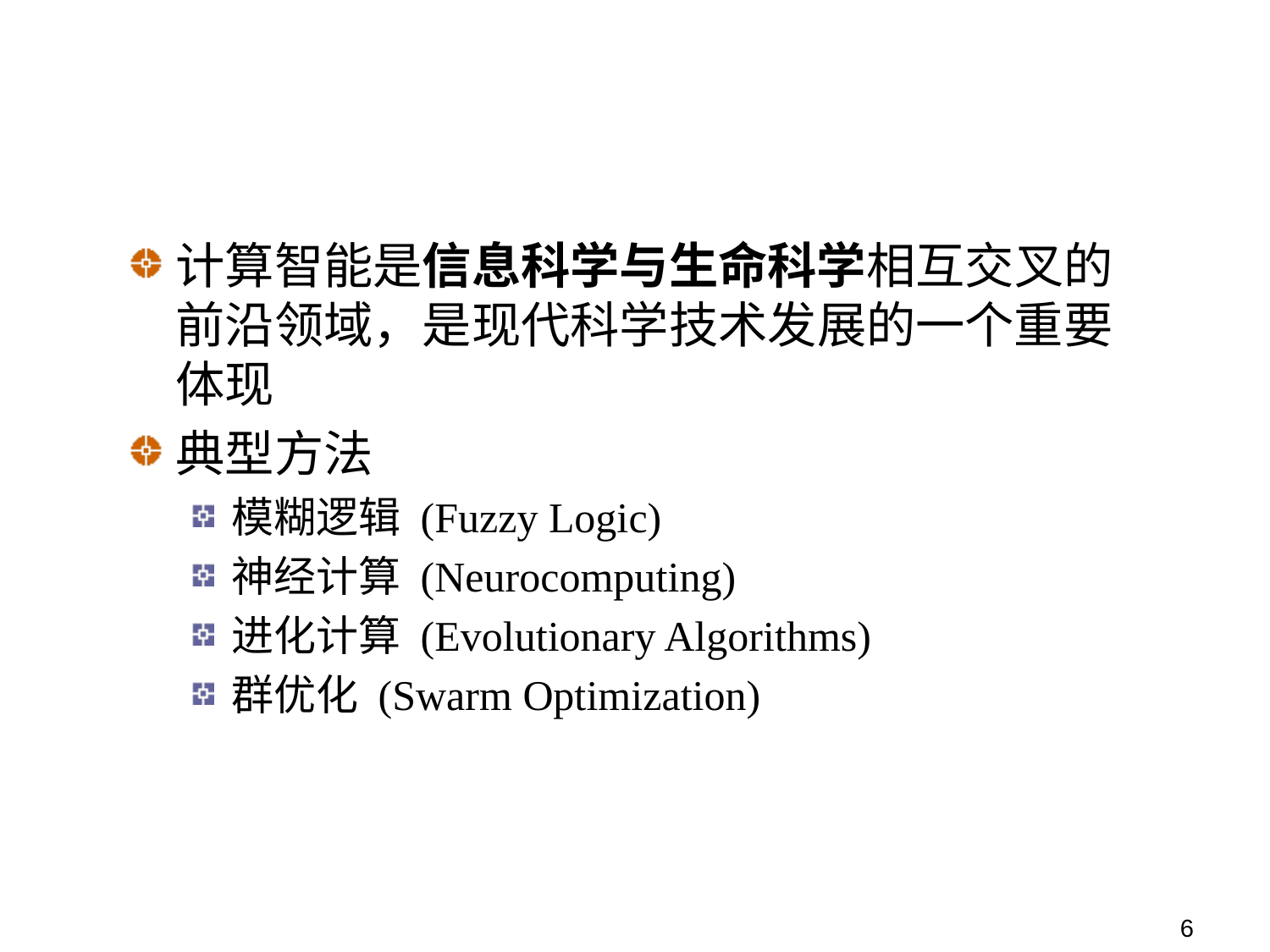

计算智能是信息科学与生命科学相互交叉的前沿领域，是现代科学技术发展的一个重要体现
典型方法
模糊逻辑 (Fuzzy Logic)
神经计算 (Neurocomputing)
进化计算 (Evolutionary Algorithms)
群优化 (Swarm Optimization)

6